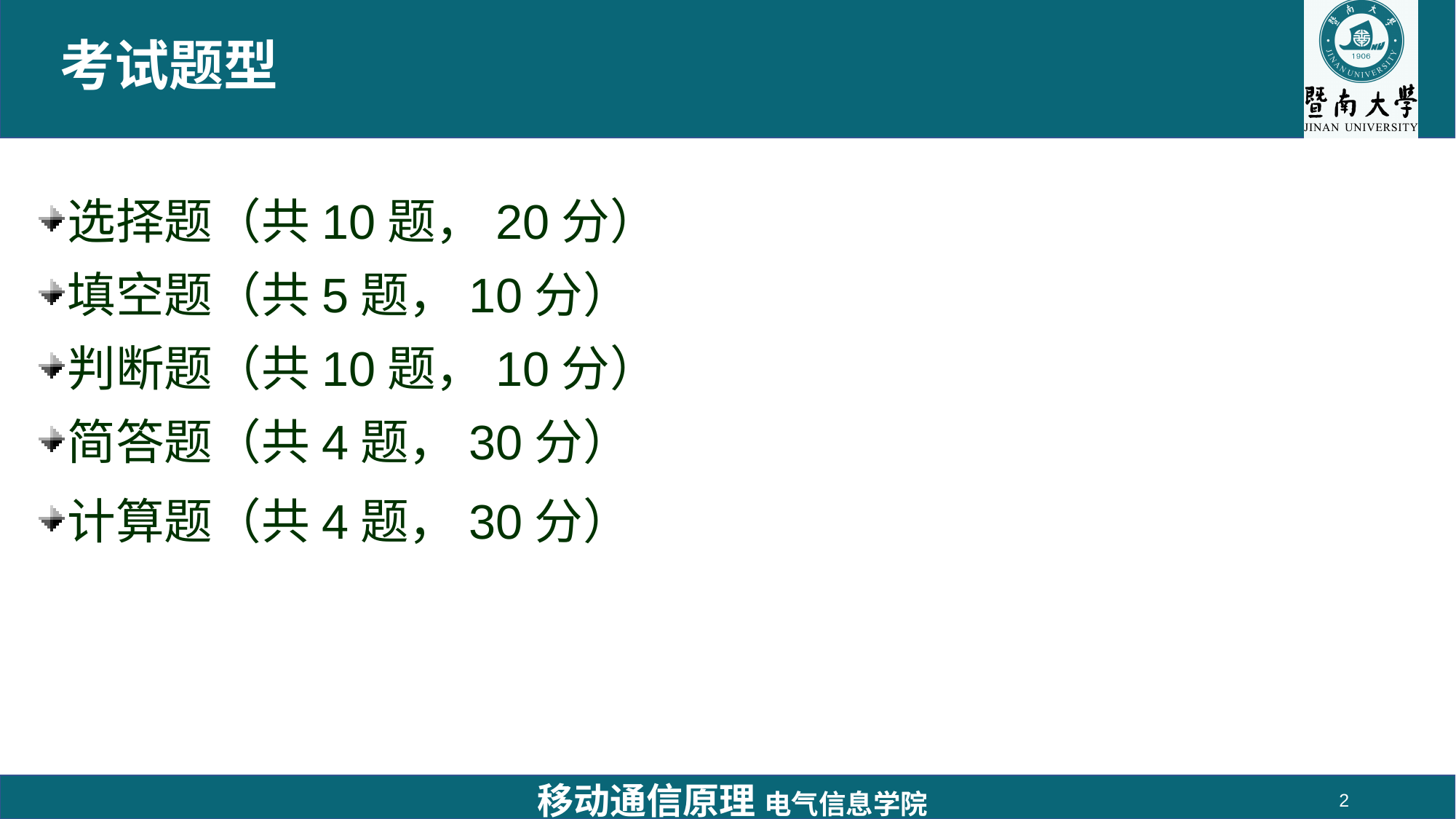

# 考试题型
选择题（共10题，20分）
填空题（共5题，10分）
判断题（共10题，10分）
简答题（共4题，30分）
计算题（共4题，30分）
移动通信原理 电气信息学院
2